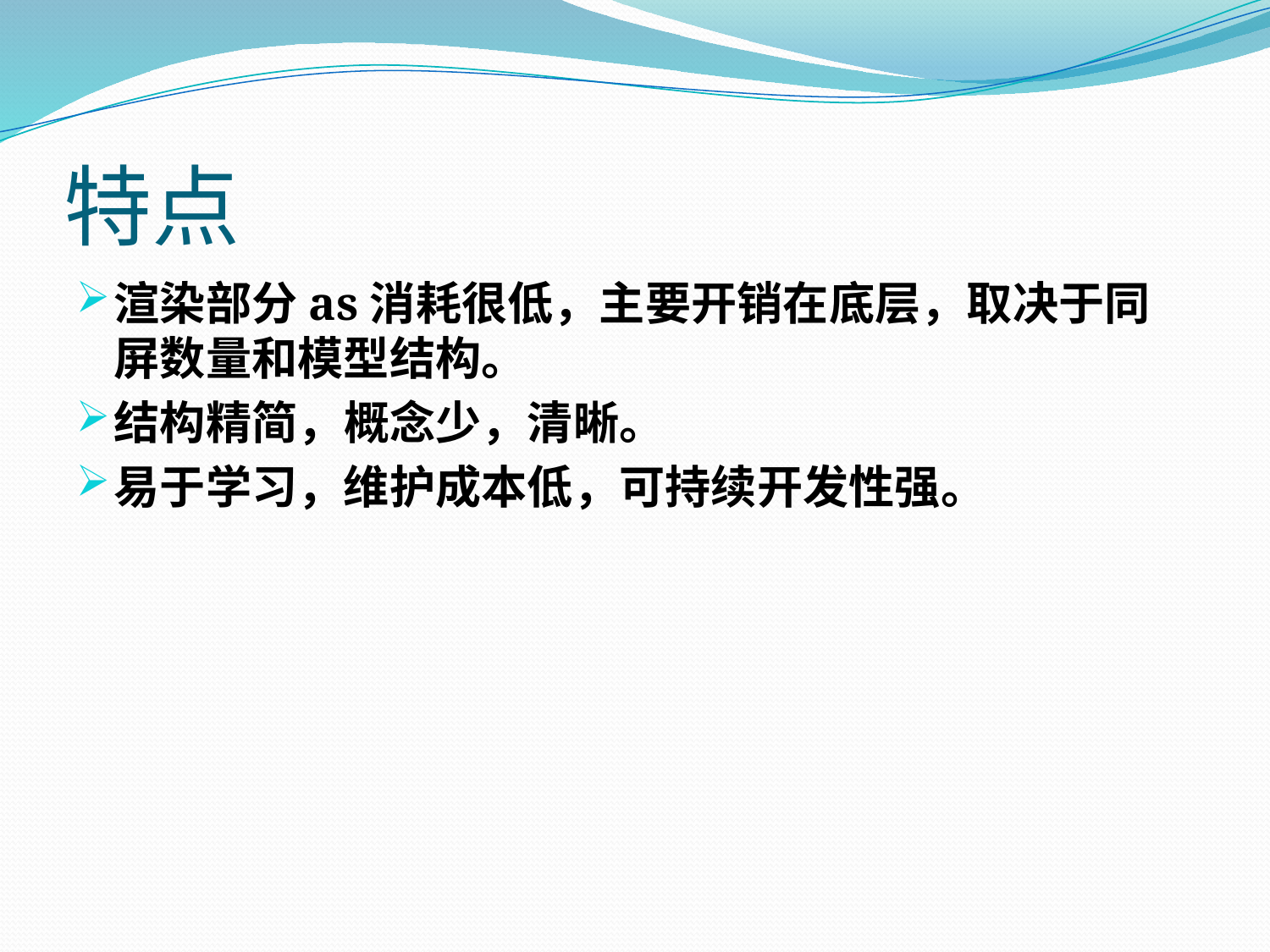

# 特点
渲染部分as消耗很低，主要开销在底层，取决于同屏数量和模型结构。
结构精简，概念少，清晰。
易于学习，维护成本低，可持续开发性强。